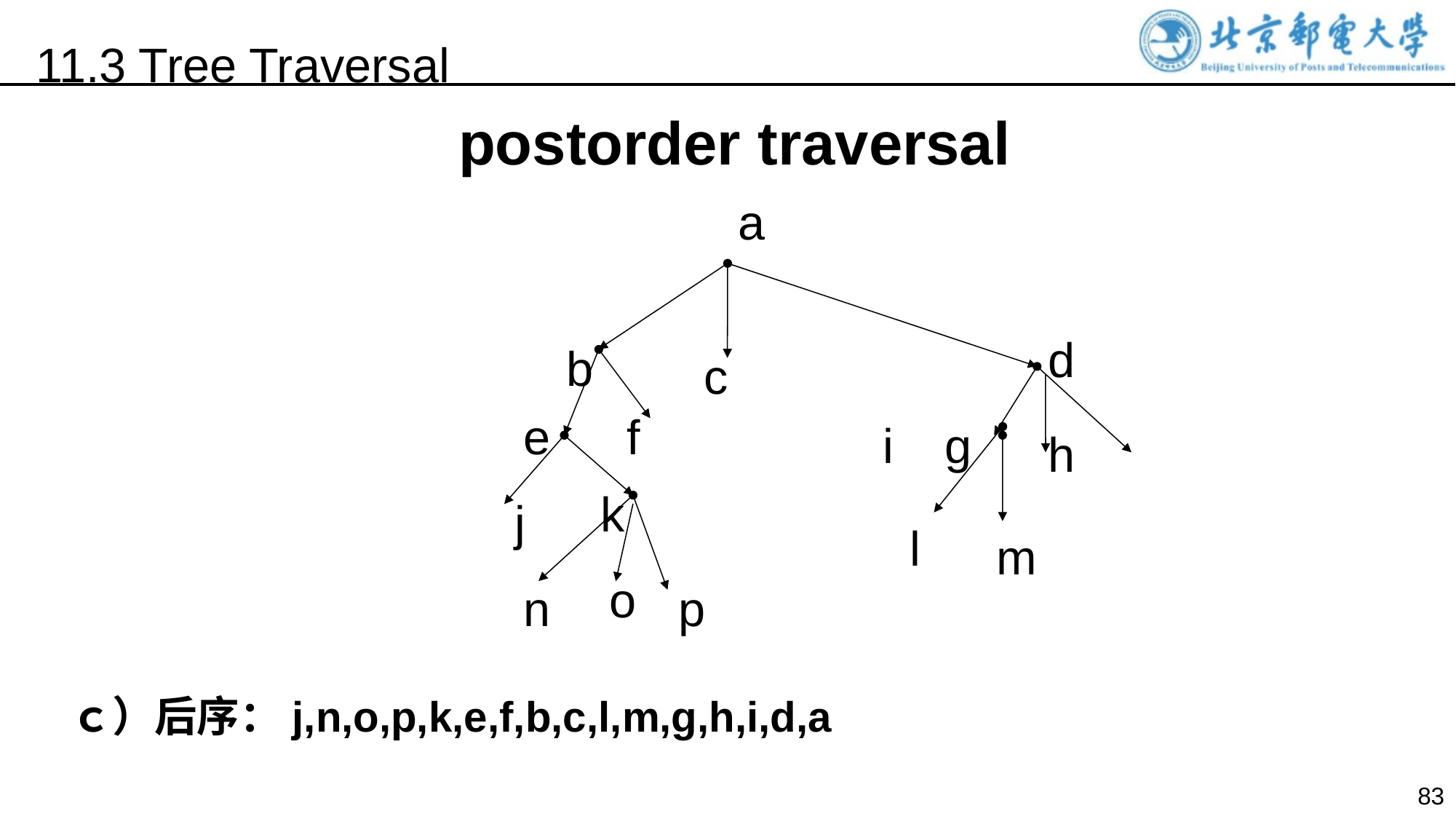

11.3 Tree Traversal
postorder traversal
a

d
b
c

f
e
g
i
h

k
j

l
m
o
n
p
ｃ）后序：j,n,o,p,k,e,f,b,c,l,m,g,h,i,d,a